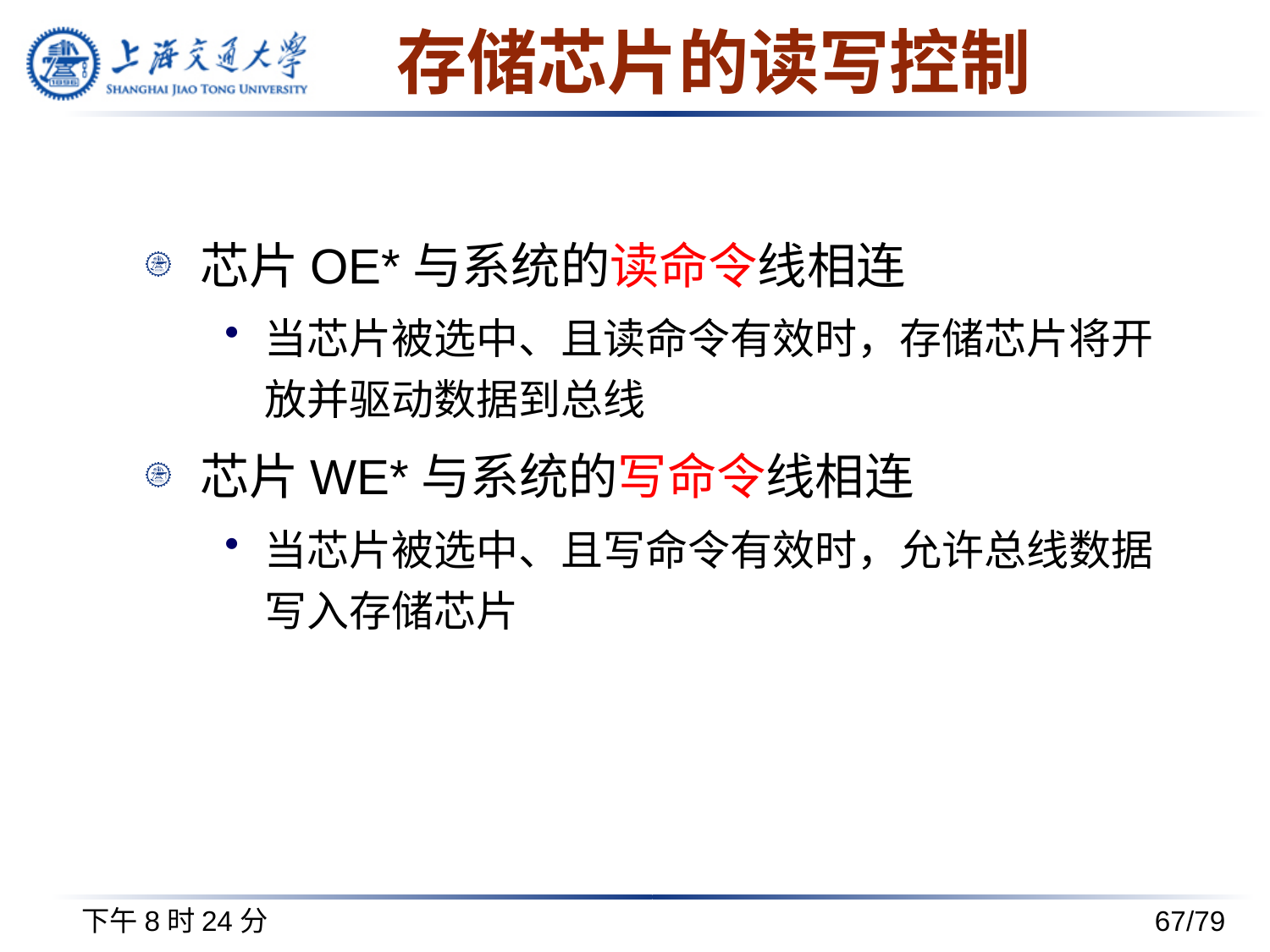

# 存储芯片的读写控制
芯片OE*与系统的读命令线相连
当芯片被选中、且读命令有效时，存储芯片将开放并驱动数据到总线
芯片WE*与系统的写命令线相连
当芯片被选中、且写命令有效时，允许总线数据写入存储芯片
下午8时24分
67/79